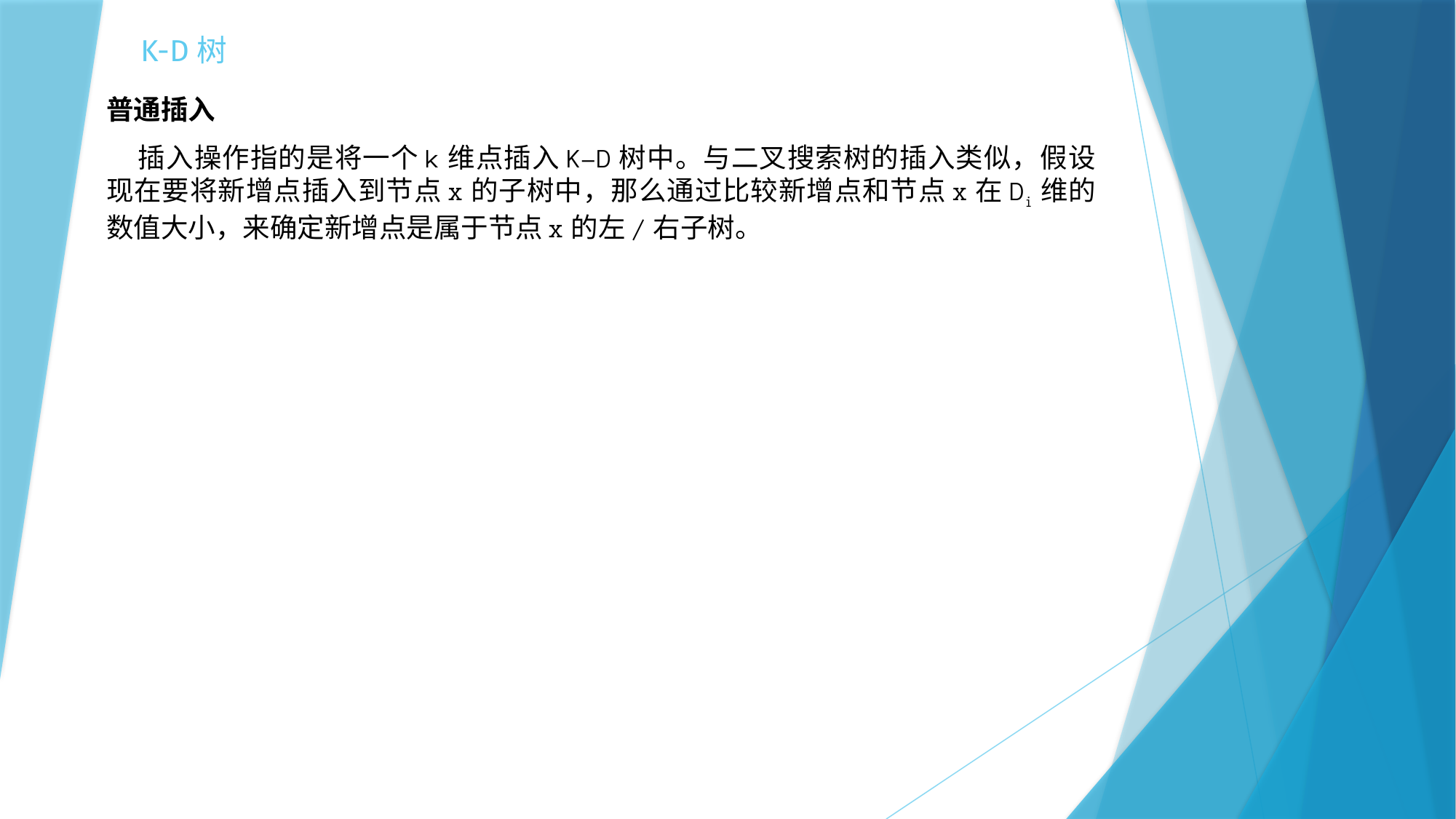

# K-D树
普通插入
插入操作指的是将一个k维点插入K-D树中。与二叉搜索树的插入类似，假设现在要将新增点插入到节点x的子树中，那么通过比较新增点和节点x在D​i维的数值大小，来确定新增点是属于节点x的左/右子树。